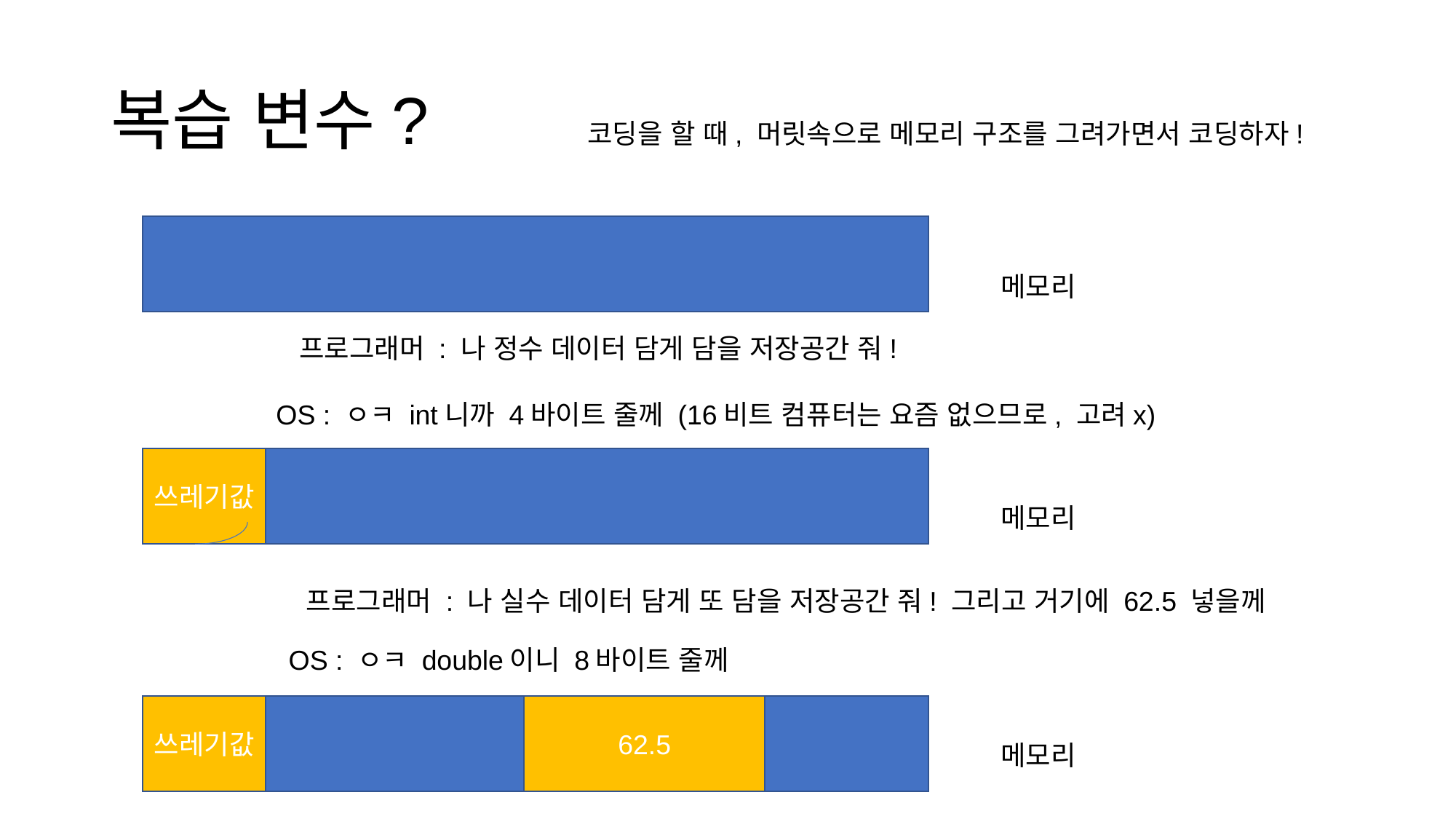

# 복습 변수?
코딩을 할 때, 머릿속으로 메모리 구조를 그려가면서 코딩하자!

메모리
프로그래머 : 나 정수 데이터 담게 담을 저장공간 줘!
OS : ㅇㅋ int니까 4바이트 줄께 (16비트 컴퓨터는 요즘 없으므로, 고려x)

쓰레기값
메모리

프로그래머 : 나 실수 데이터 담게 또 담을 저장공간 줘! 그리고 거기에 62.5 넣을께
OS : ㅇㅋ double이니 8바이트 줄께
62.5

쓰레기값
메모리